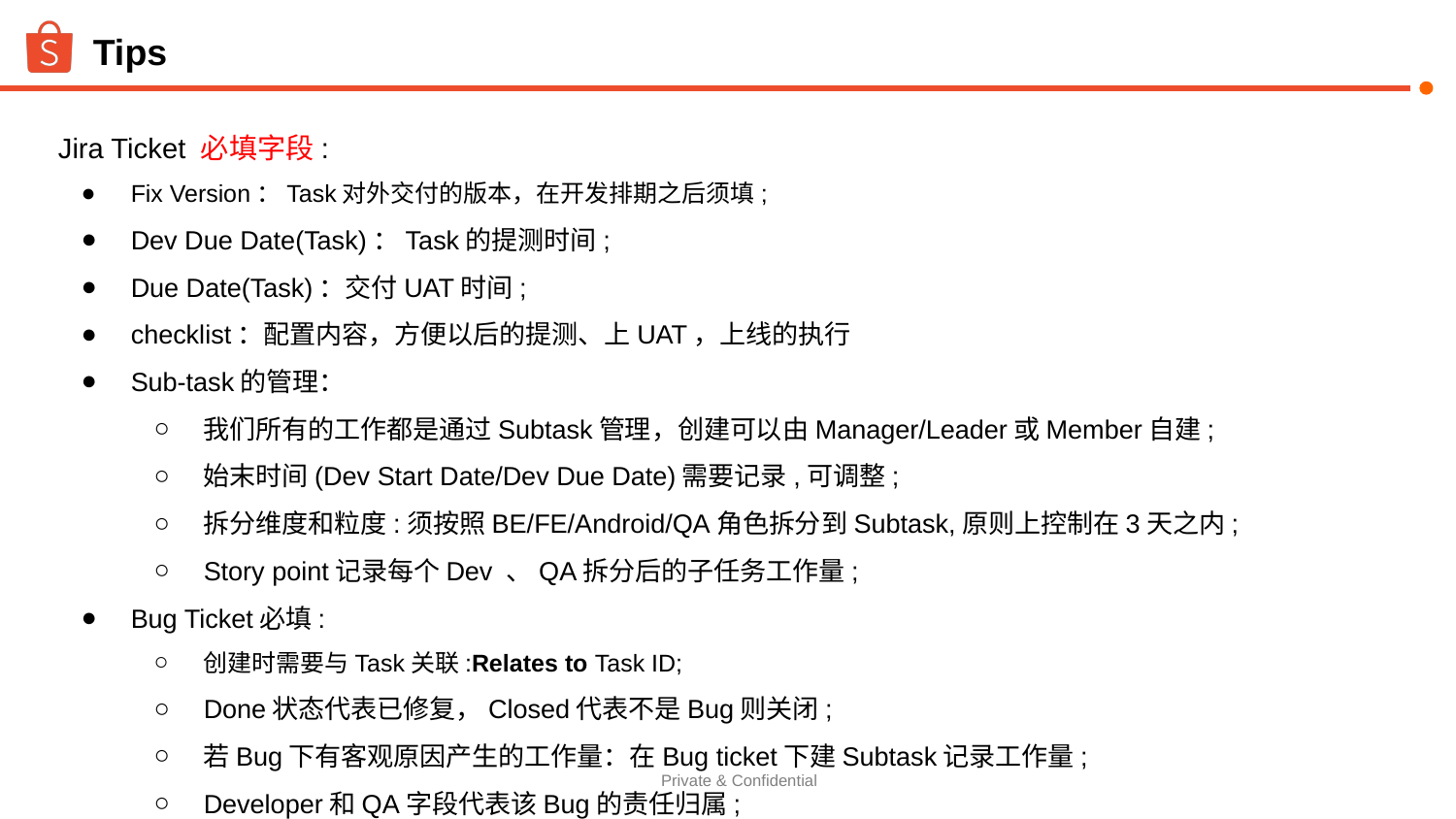

# Tips
Jira Ticket 必填字段:
Fix Version：Task对外交付的版本，在开发排期之后须填;
Dev Due Date(Task)：Task的提测时间;
Due Date(Task)：交付UAT时间;
checklist：配置内容，方便以后的提测、上UAT，上线的执行
Sub-task的管理：
我们所有的工作都是通过Subtask管理，创建可以由Manager/Leader或Member自建;
始末时间(Dev Start Date/Dev Due Date)需要记录,可调整;
拆分维度和粒度:须按照BE/FE/Android/QA角色拆分到Subtask,原则上控制在3天之内;
Story point记录每个Dev 、QA拆分后的子任务工作量;
Bug Ticket必填:
创建时需要与Task关联:Relates to Task ID;
Done状态代表已修复，Closed代表不是Bug则关闭;
若Bug下有客观原因产生的工作量：在Bug ticket下建Subtask记录工作量;
Developer和QA字段代表该Bug的责任归属;